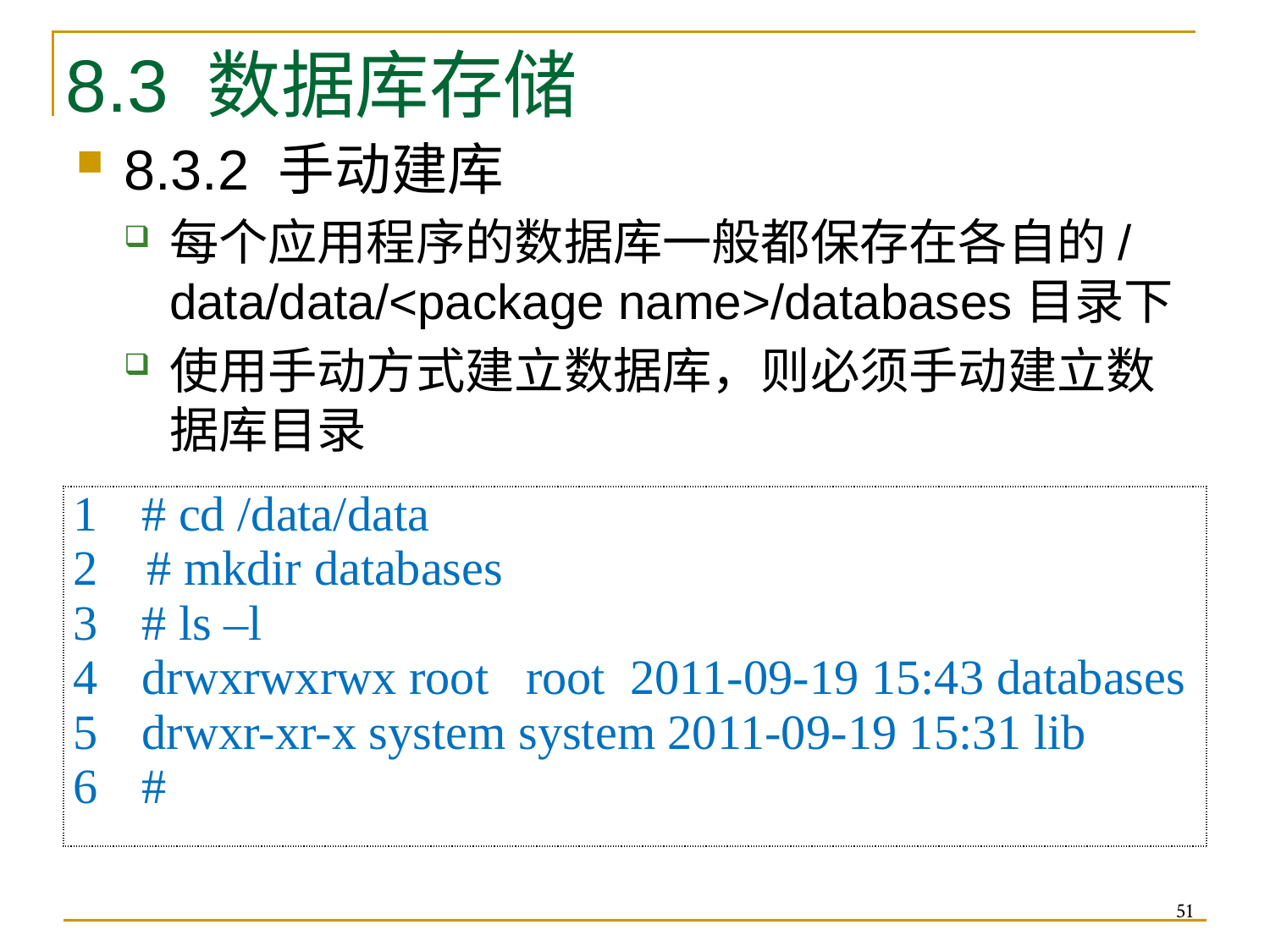

8.3 数据库存储
8.3.2 手动建库
每个应用程序的数据库一般都保存在各自的/data/data/<package name>/databases目录下
使用手动方式建立数据库，则必须手动建立数据库目录
| 1 # cd /data/data 2 # mkdir databases 3 # ls –l 4 drwxrwxrwx root root 2011-09-19 15:43 databases 5 drwxr-xr-x system system 2011-09-19 15:31 lib 6 # |
| --- |
51